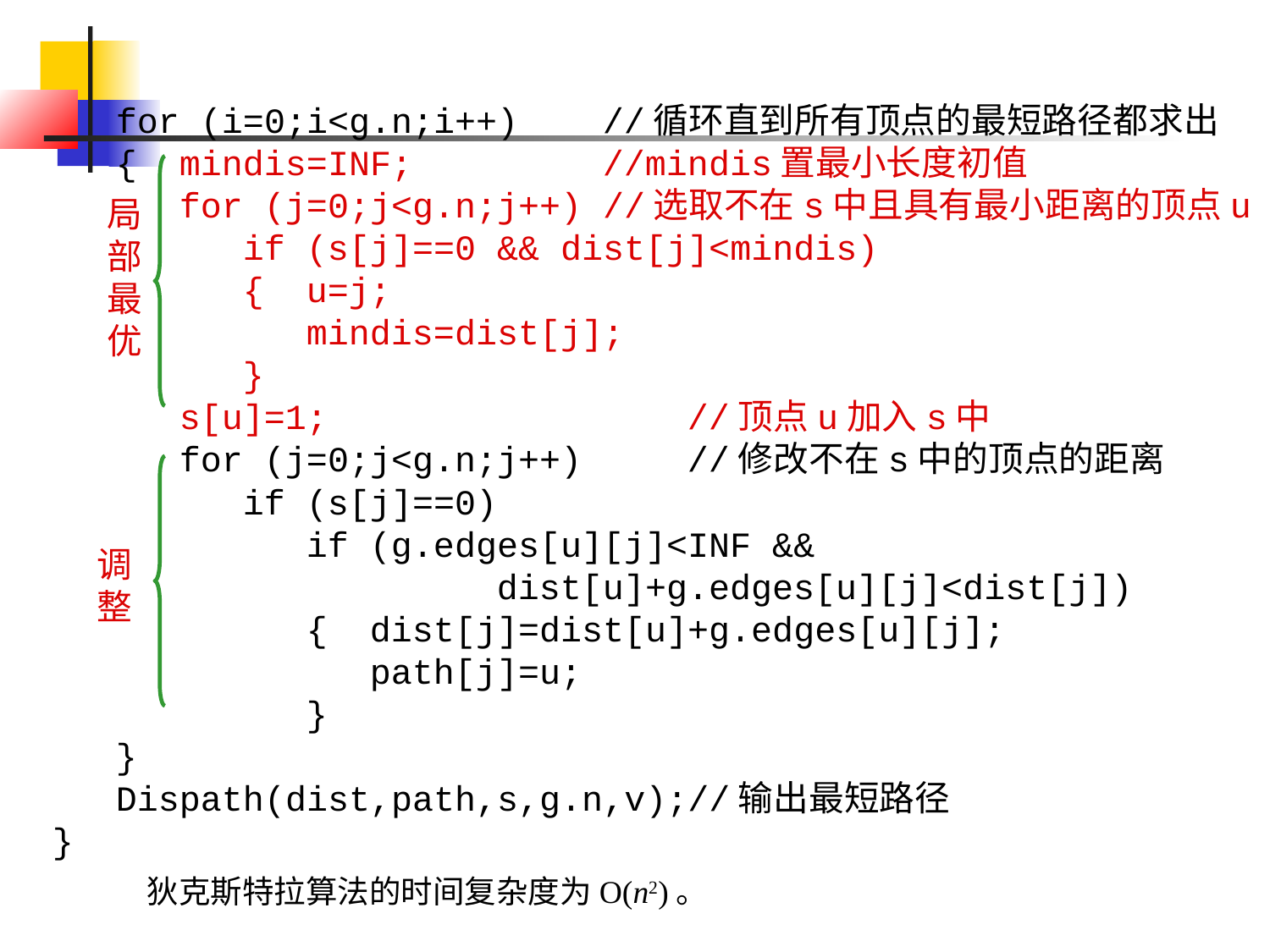

for (i=0;i<g.n;i++)	  //循环直到所有顶点的最短路径都求出
   {  mindis=INF;		  //mindis置最小长度初值
	for (j=0;j<g.n;j++) //选取不在s中且具有最小距离的顶点u
	   if (s[j]==0 && dist[j]<mindis)
	   {  u=j;
		mindis=dist[j];
	   }
	s[u]=1;			//顶点u加入s中
	for (j=0;j<g.n;j++)	//修改不在s中的顶点的距离
	   if (s[j]==0)
	      if (g.edges[u][j]<INF &&
                     dist[u]+g.edges[u][j]<dist[j])
	      {  dist[j]=dist[u]+g.edges[u][j];
	   	   path[j]=u;
		}
   }
   Dispath(dist,path,s,g.n,v);//输出最短路径
}

局部最优

调整
狄克斯特拉算法的时间复杂度为O(n2)。